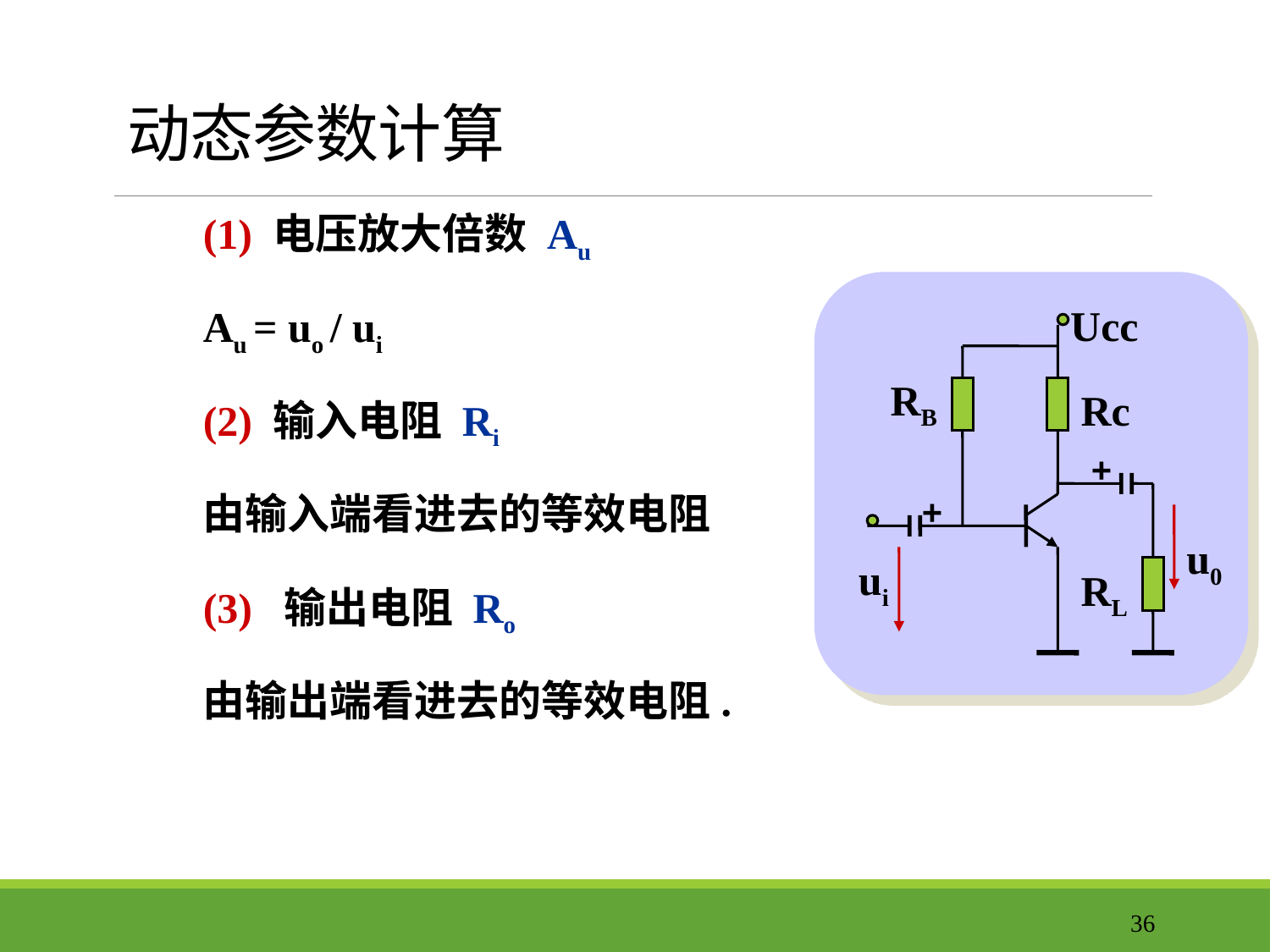

# 动态参数计算
(1) 电压放大倍数 Au

Ucc

RB

Rc

+

+

u0
ui

RL

Au = uo / ui
(2) 输入电阻 Ri
由输入端看进去的等效电阻
(3)  输出电阻 Ro
由输出端看进去的等效电阻.
36